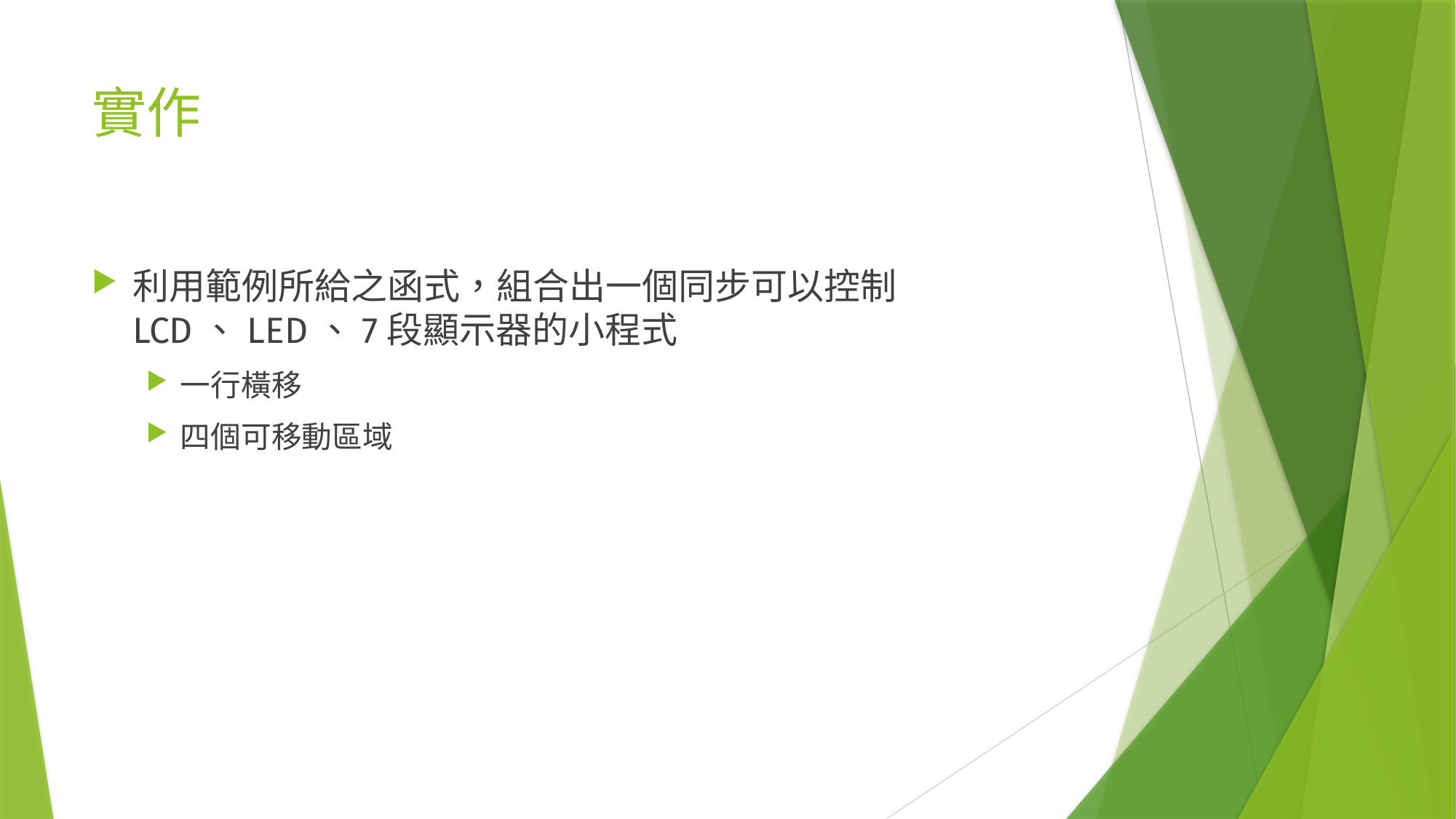

# 實作
利用範例所給之函式，組合出一個同步可以控制LCD、LED、7段顯示器的小程式
一行橫移
四個可移動區域